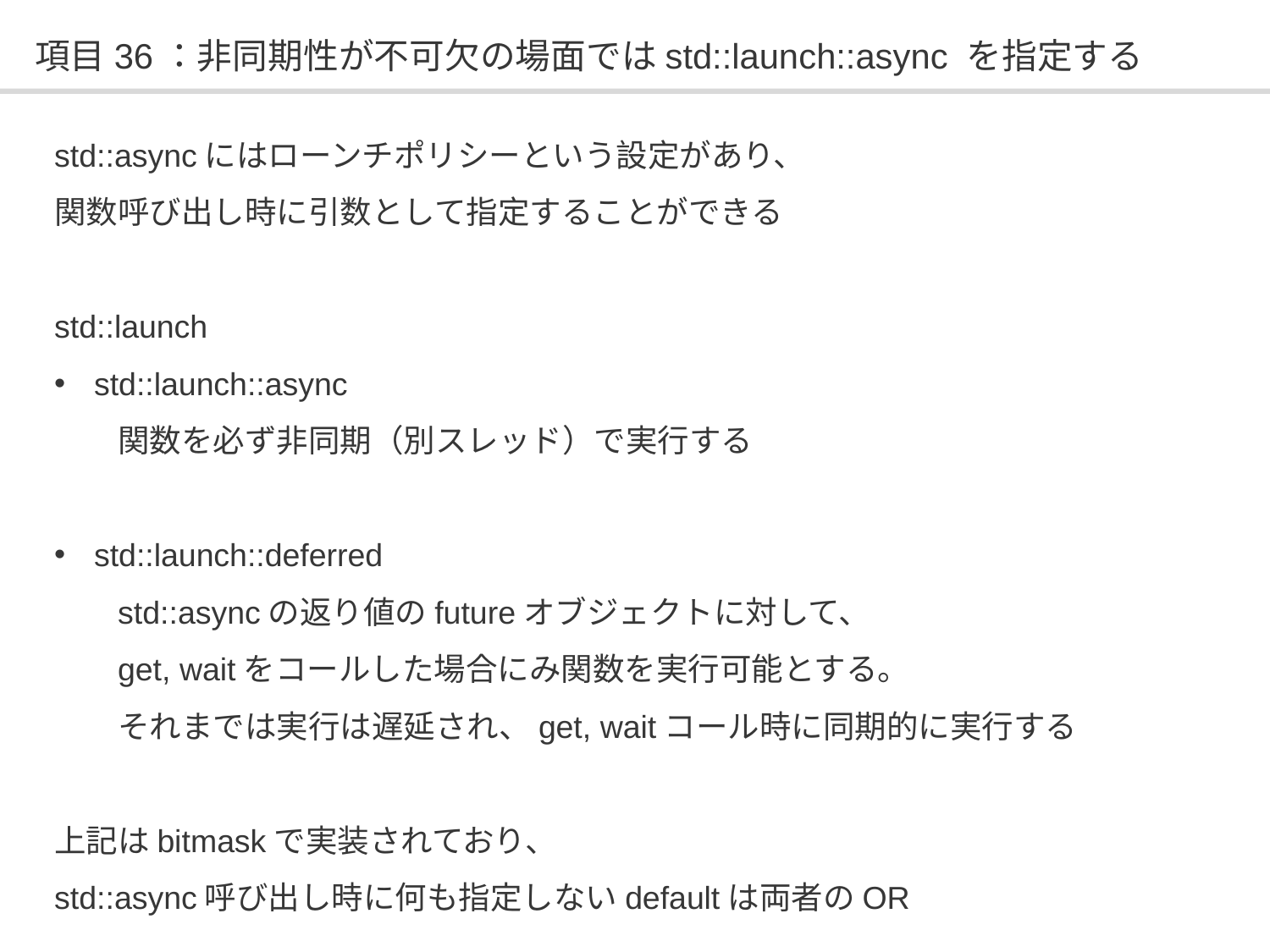

# 項目36：非同期性が不可欠の場面ではstd::launch::async を指定する
std::asyncにはローンチポリシーという設定があり、
関数呼び出し時に引数として指定することができる

std::launch
std::launch::async
関数を必ず非同期（別スレッド）で実行する

std::launch::deferred
std::asyncの返り値のfutureオブジェクトに対して、
get, waitをコールした場合にみ関数を実行可能とする。
それまでは実行は遅延され、get, waitコール時に同期的に実行する

上記はbitmaskで実装されており、
std::async呼び出し時に何も指定しないdefaultは両者のOR